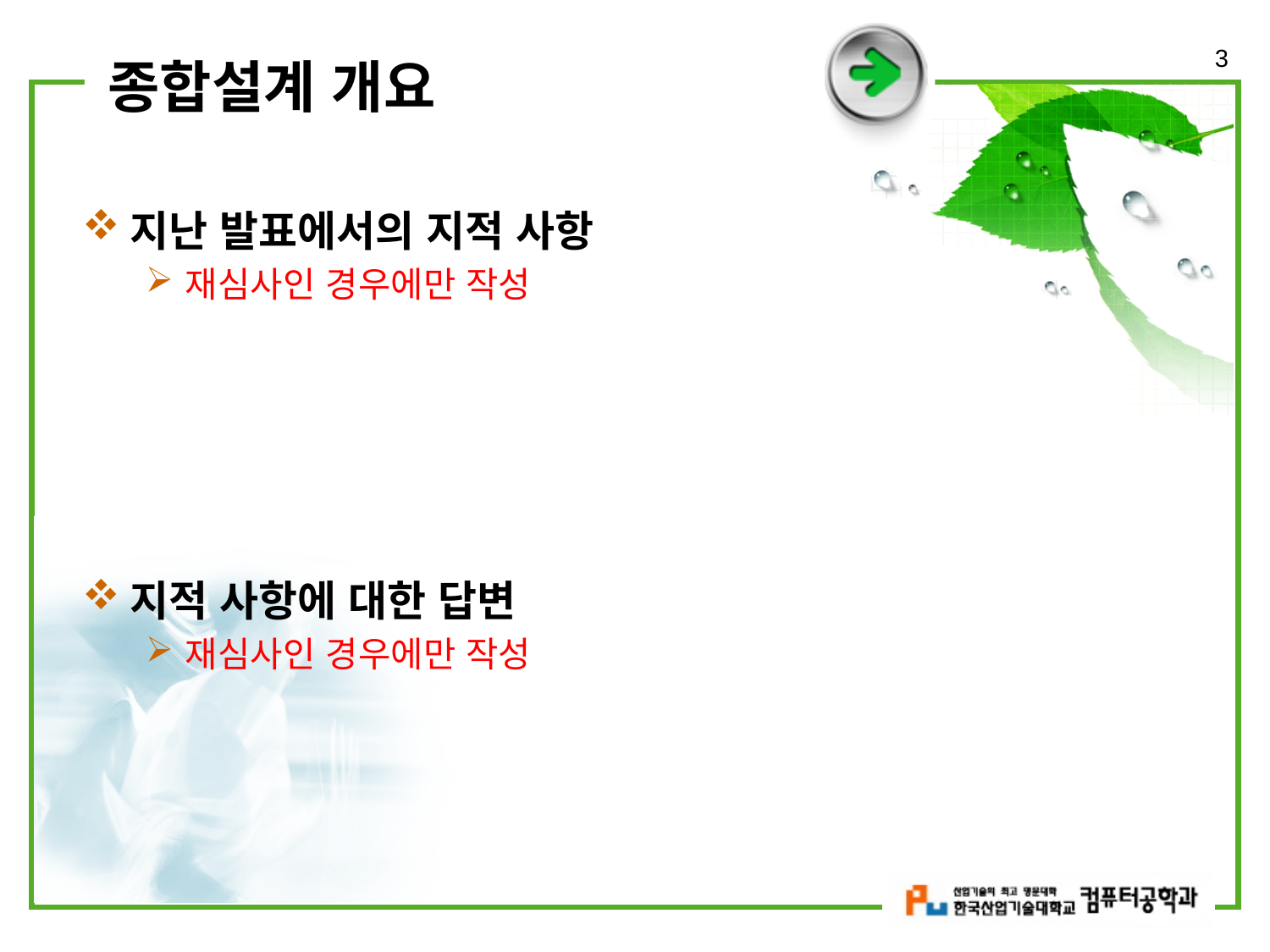

3
# 종합설계 개요
지난 발표에서의 지적 사항
재심사인 경우에만 작성

지적 사항에 대한 답변
재심사인 경우에만 작성